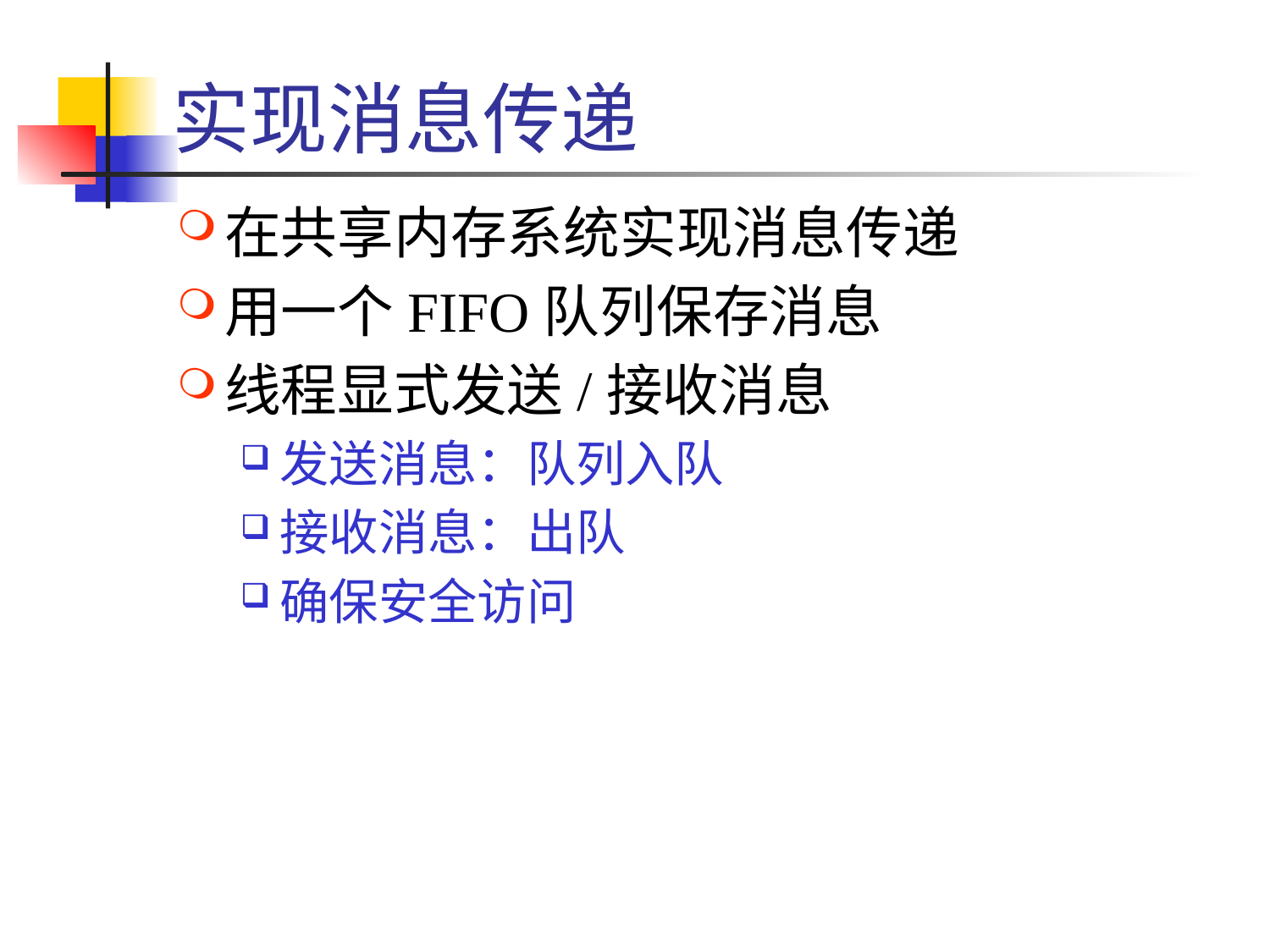

# 实现消息传递
在共享内存系统实现消息传递
用一个FIFO队列保存消息
线程显式发送/接收消息
发送消息：队列入队
接收消息：出队
确保安全访问